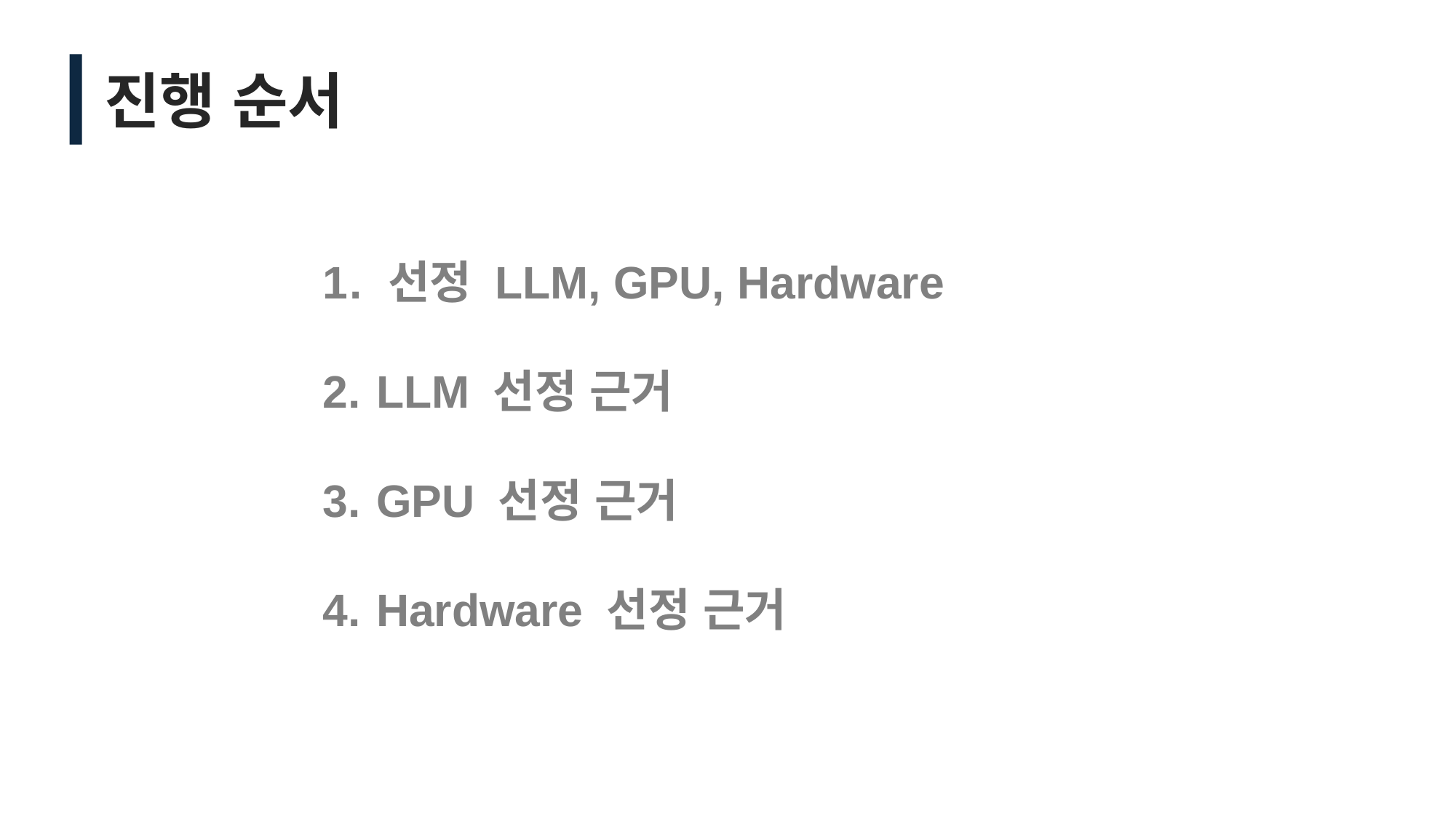

진행 순서
 선정 LLM, GPU, Hardware
 LLM 선정 근거
 GPU 선정 근거
 Hardware 선정 근거